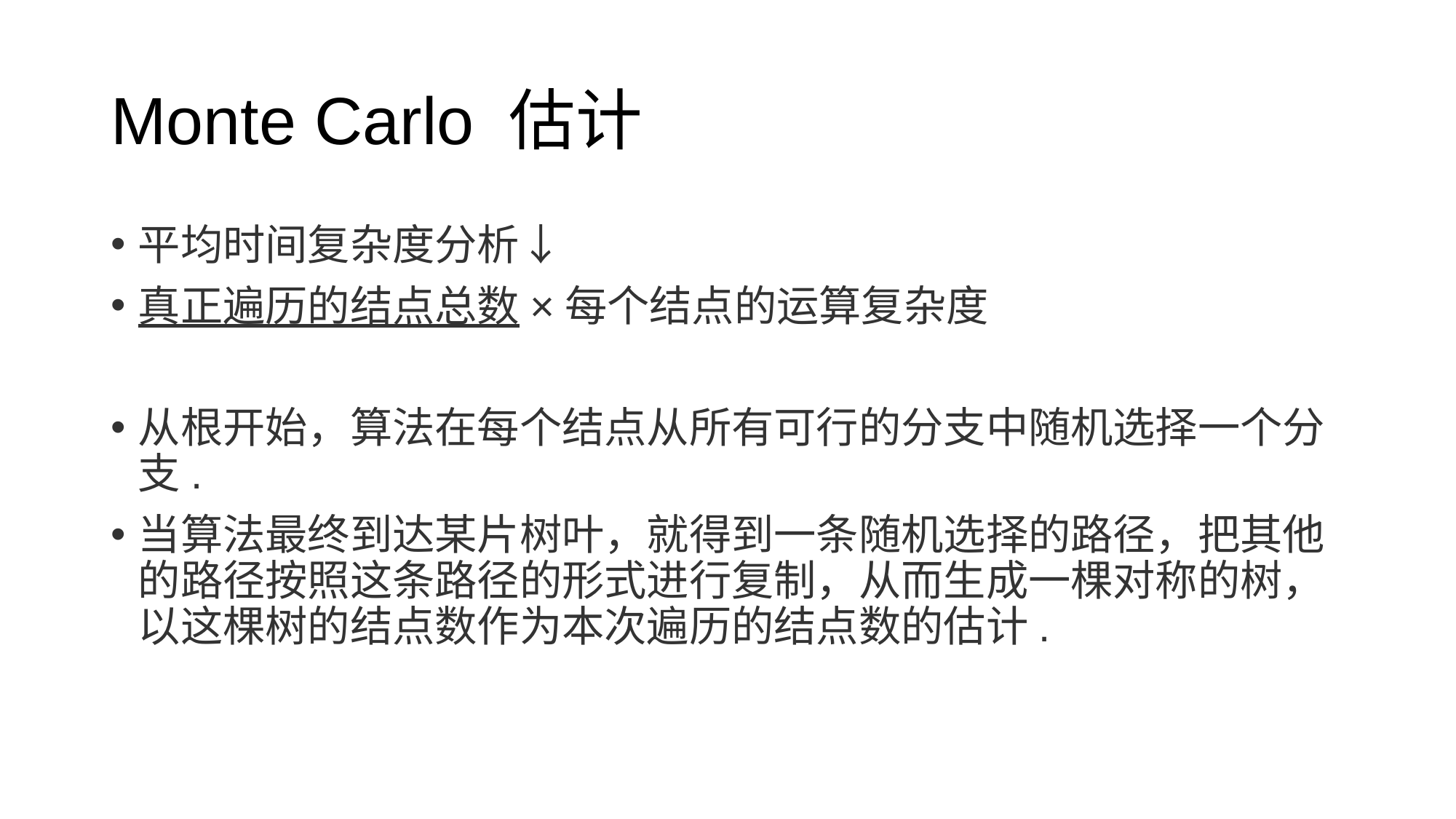

# Monte Carlo 估计
平均时间复杂度分析↓
真正遍历的结点总数×每个结点的运算复杂度

从根开始，算法在每个结点从所有可行的分支中随机选择一个分支.
当算法最终到达某片树叶，就得到一条随机选择的路径，把其他的路径按照这条路径的形式进行复制，从而生成一棵对称的树，以这棵树的结点数作为本次遍历的结点数的估计.